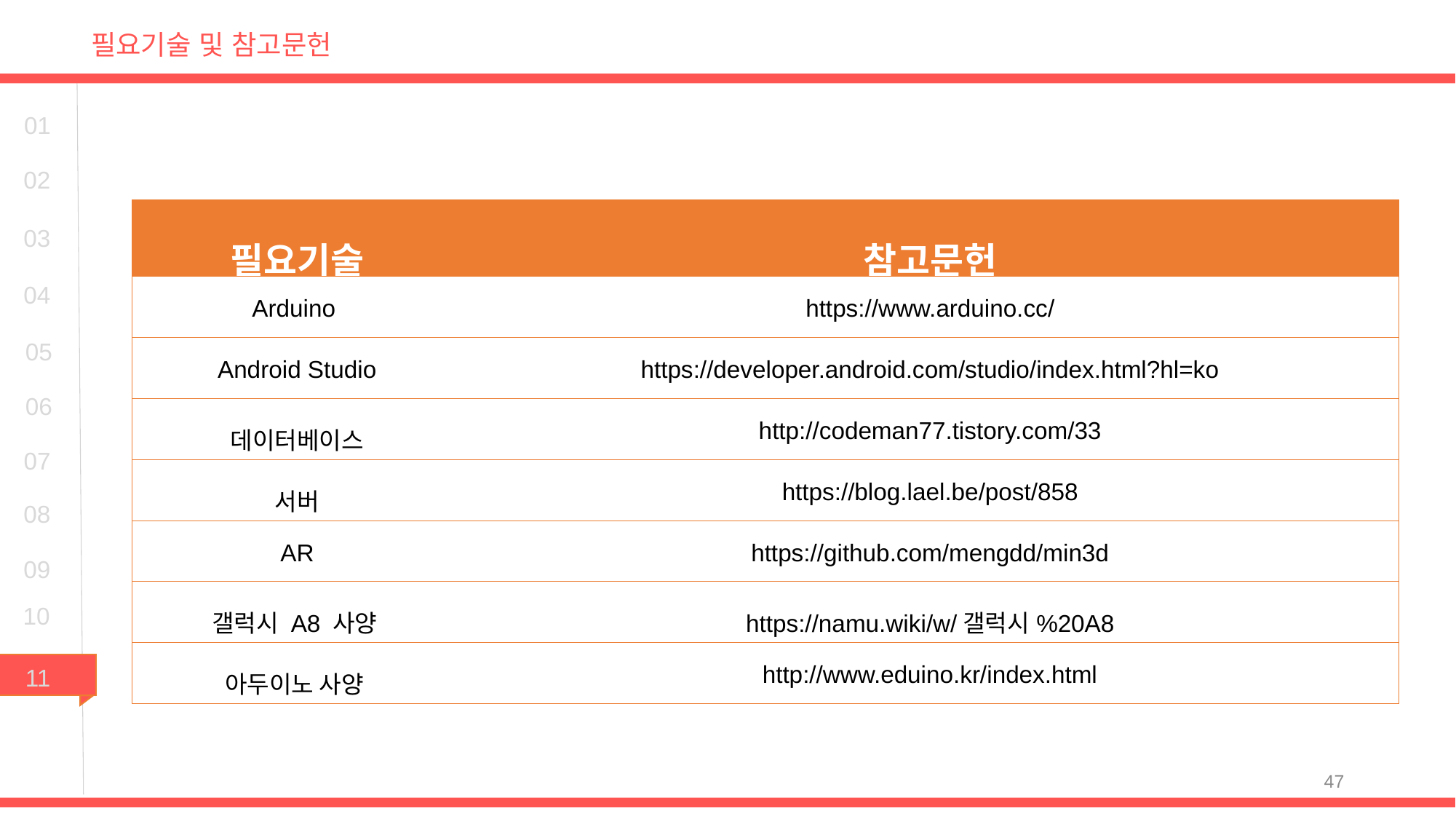

필요기술 및 참고문헌

01
02
| 필요기술 | 참고문헌 |
| --- | --- |
| Arduino | https://www.arduino.cc/ |
| Android Studio | https://developer.android.com/studio/index.html?hl=ko |
| 데이터베이스 | http://codeman77.tistory.com/33 |
| 서버 | https://blog.lael.be/post/858 |
| AR | https://github.com/mengdd/min3d |
| 갤럭시 A8 사양 | https://namu.wiki/w/갤럭시%20A8 |
| 아두이노 사양 | http://www.eduino.kr/index.html |
03
04
05
06
07
08
09
10

11
47